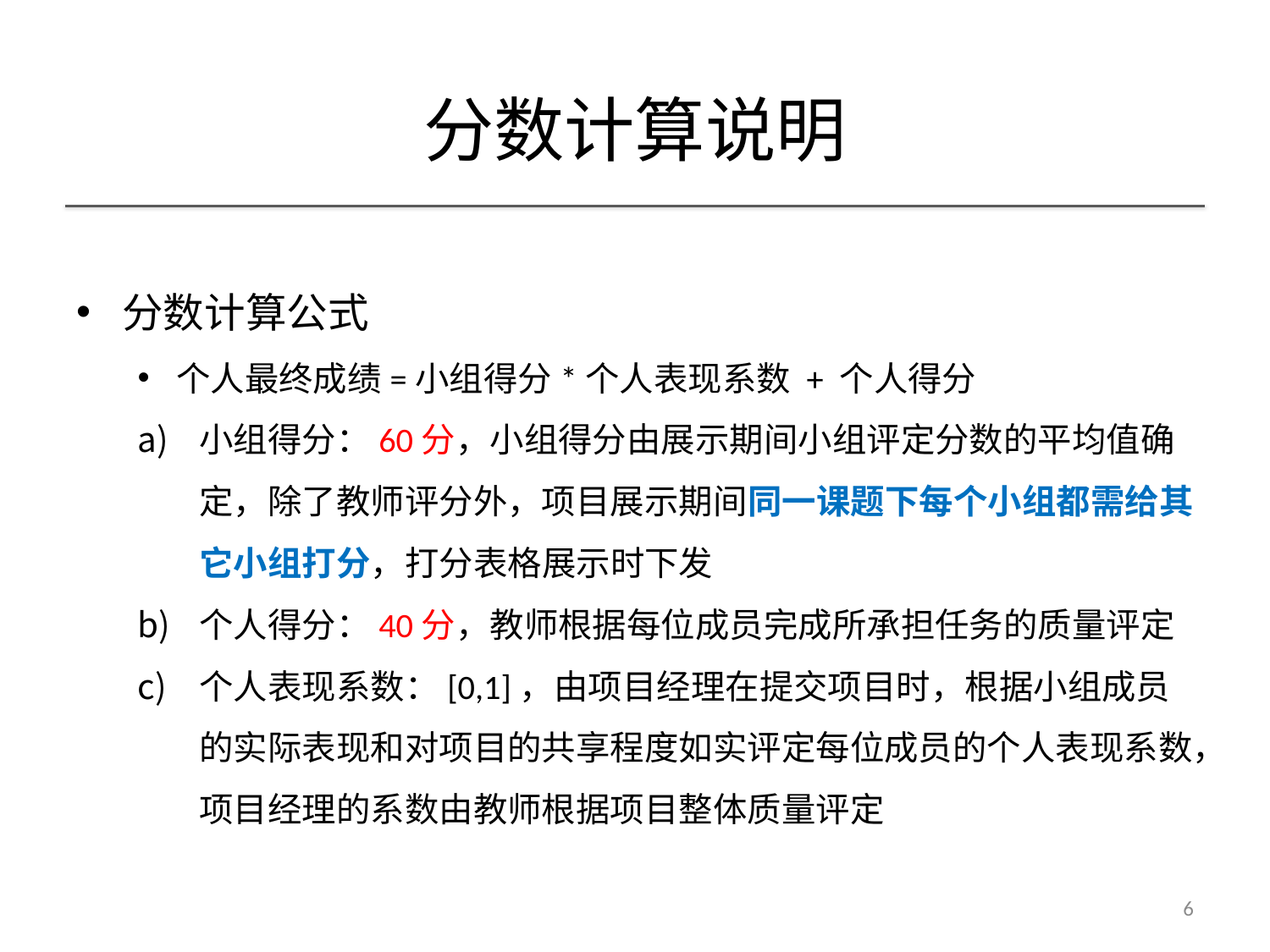

# 分数计算说明
分数计算公式
个人最终成绩=小组得分*个人表现系数 + 个人得分
小组得分：60分，小组得分由展示期间小组评定分数的平均值确定，除了教师评分外，项目展示期间同一课题下每个小组都需给其它小组打分，打分表格展示时下发
个人得分：40分，教师根据每位成员完成所承担任务的质量评定
个人表现系数：[0,1]，由项目经理在提交项目时，根据小组成员的实际表现和对项目的共享程度如实评定每位成员的个人表现系数，项目经理的系数由教师根据项目整体质量评定

6